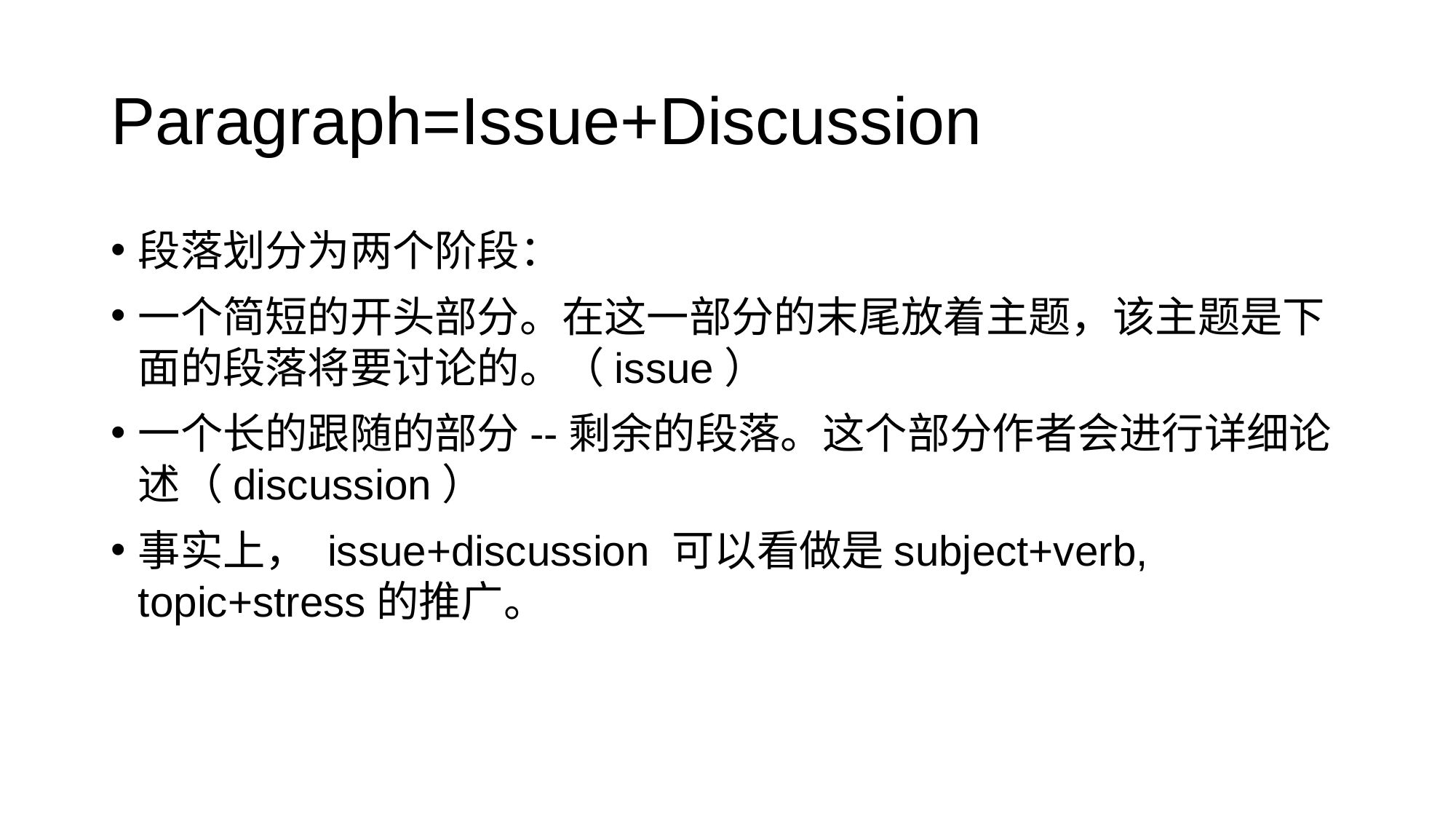

# Paragraph=Issue+Discussion
段落划分为两个阶段：
一个简短的开头部分。在这一部分的末尾放着主题，该主题是下面的段落将要讨论的。（issue）
一个长的跟随的部分--剩余的段落。这个部分作者会进行详细论述（discussion）
事实上， issue+discussion 可以看做是subject+verb, topic+stress的推广。